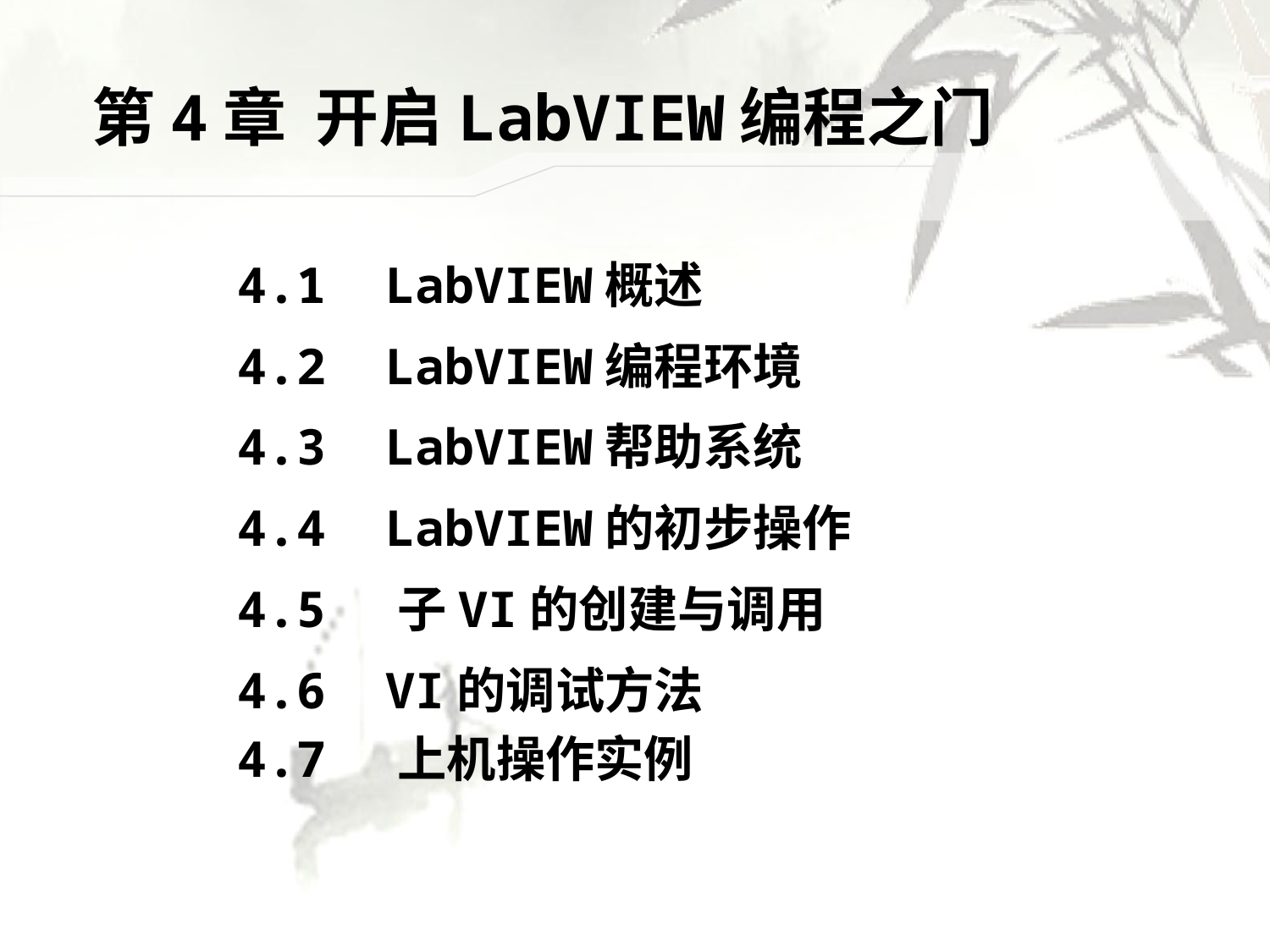

# 第4章  开启LabVIEW编程之门
4.1  LabVIEW概述
4.2  LabVIEW编程环境
4.3  LabVIEW帮助系统
4.4  LabVIEW的初步操作
4.5  子VI的创建与调用
4.6  VI的调试方法
4.7  上机操作实例